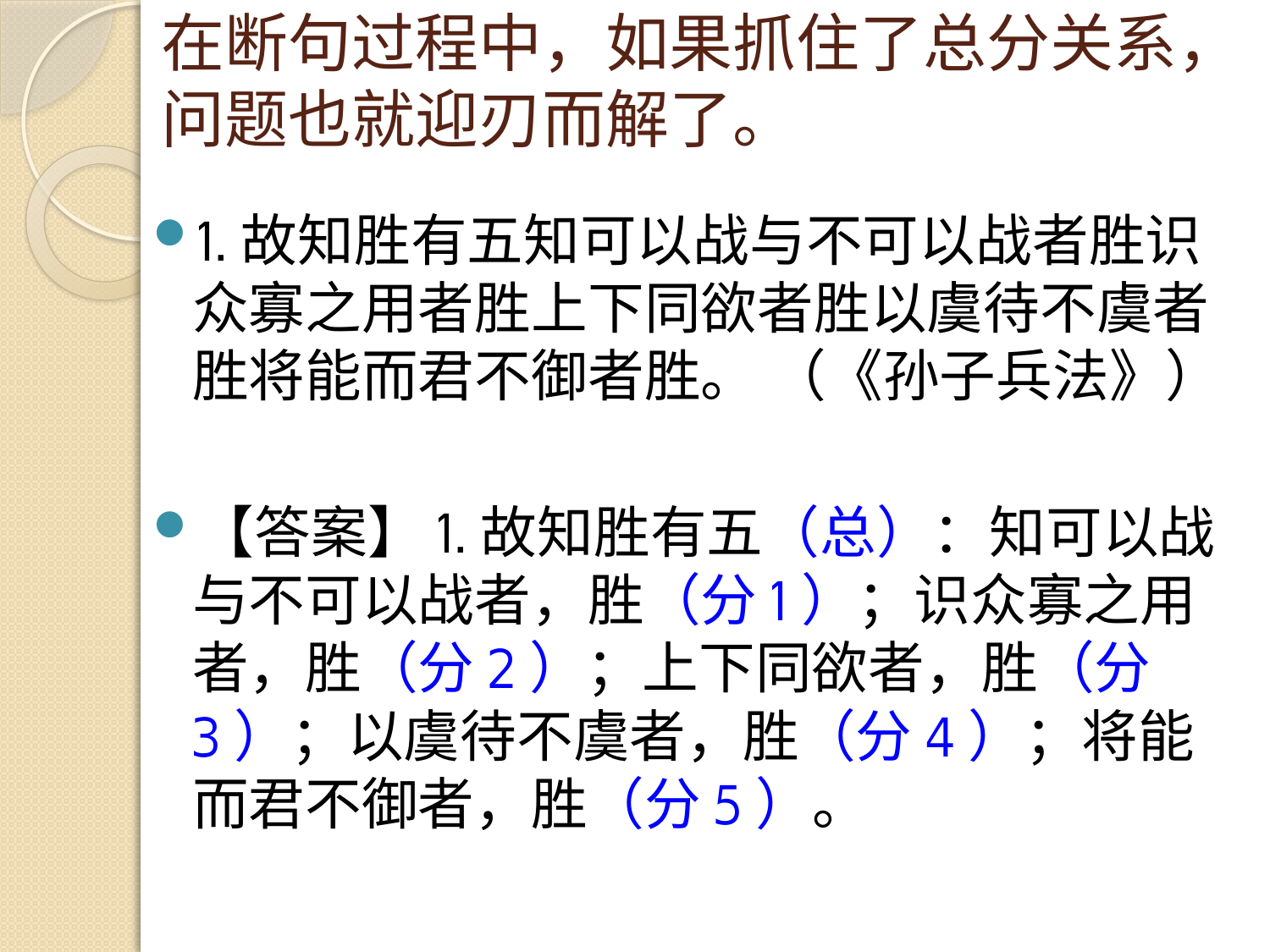

# 在断句过程中，如果抓住了总分关系，问题也就迎刃而解了。
1.故知胜有五知可以战与不可以战者胜识众寡之用者胜上下同欲者胜以虞待不虞者胜将能而君不御者胜。 （《孙子兵法》）

【答案】1.故知胜有五（总）：知可以战与不可以战者，胜（分1）；识众寡之用者，胜（分2）；上下同欲者，胜（分3）；以虞待不虞者，胜（分4）；将能而君不御者，胜（分5）。